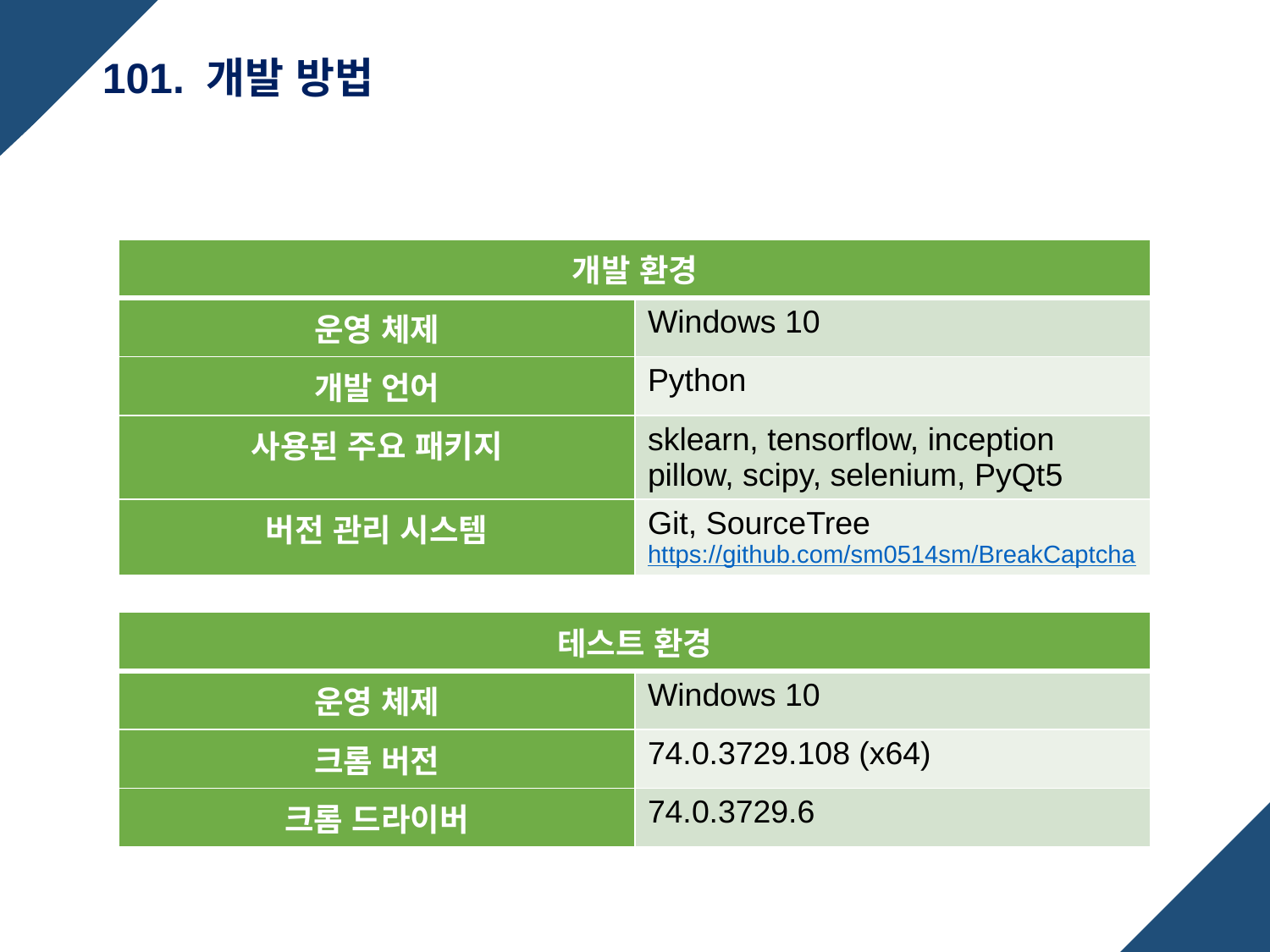

# 101. 개발 방법
| 개발 환경 |  |
| --- | --- |
| 운영 체제 | Windows 10 |
| 개발 언어 | Python |
| 사용된 주요 패키지 | sklearn, tensorflow, inception pillow, scipy, selenium, PyQt5 |
| 버전 관리 시스템 | Git, SourceTree https://github.com/sm0514sm/BreakCaptcha |
| 테스트 환경 |  |
| --- | --- |
| 운영 체제 | Windows 10 |
| 크롬 버전 | 74.0.3729.108 (x64) |
| 크롬 드라이버 | 74.0.3729.6 |